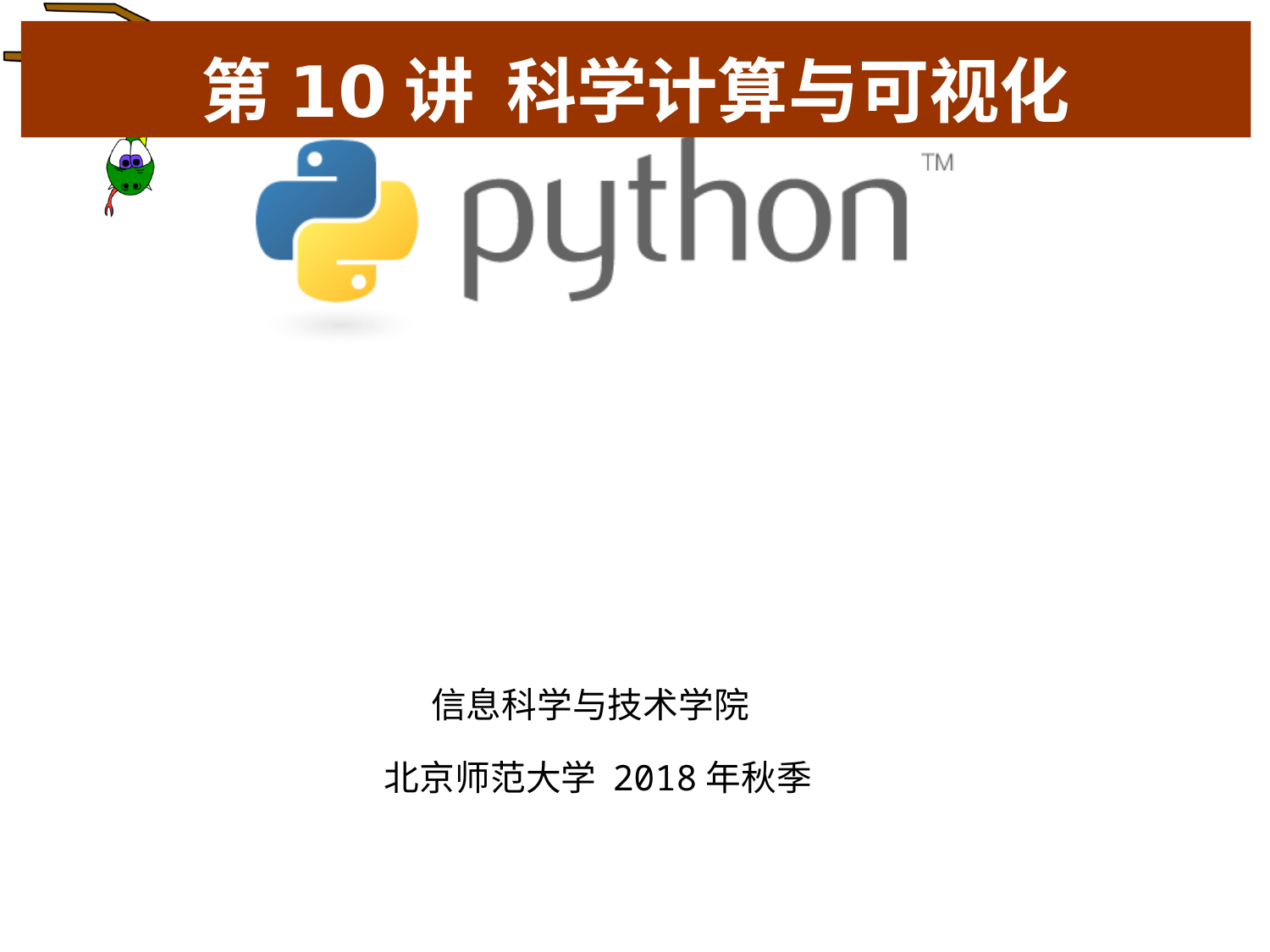

# 第10讲  科学计算与可视化
信息科学与技术学院
北京师范大学 2018年秋季
1